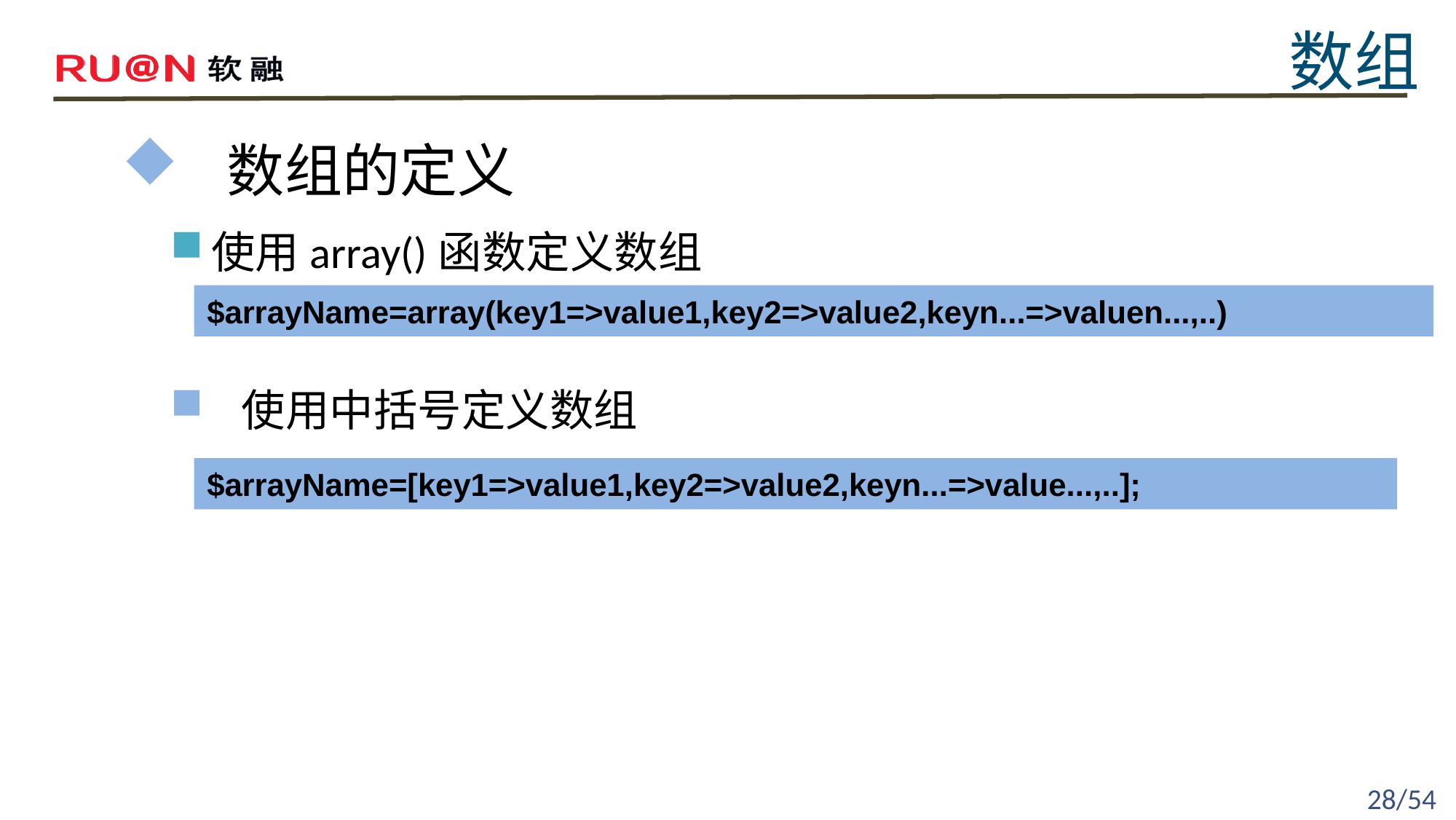

数组
  数组的定义
使用array()函数定义数组

  使用中括号定义数组
$arrayName=array(key1=>value1,key2=>value2,keyn...=>valuen...,..)
$arrayName=[key1=>value1,key2=>value2,keyn...=>value...,..];
28/54